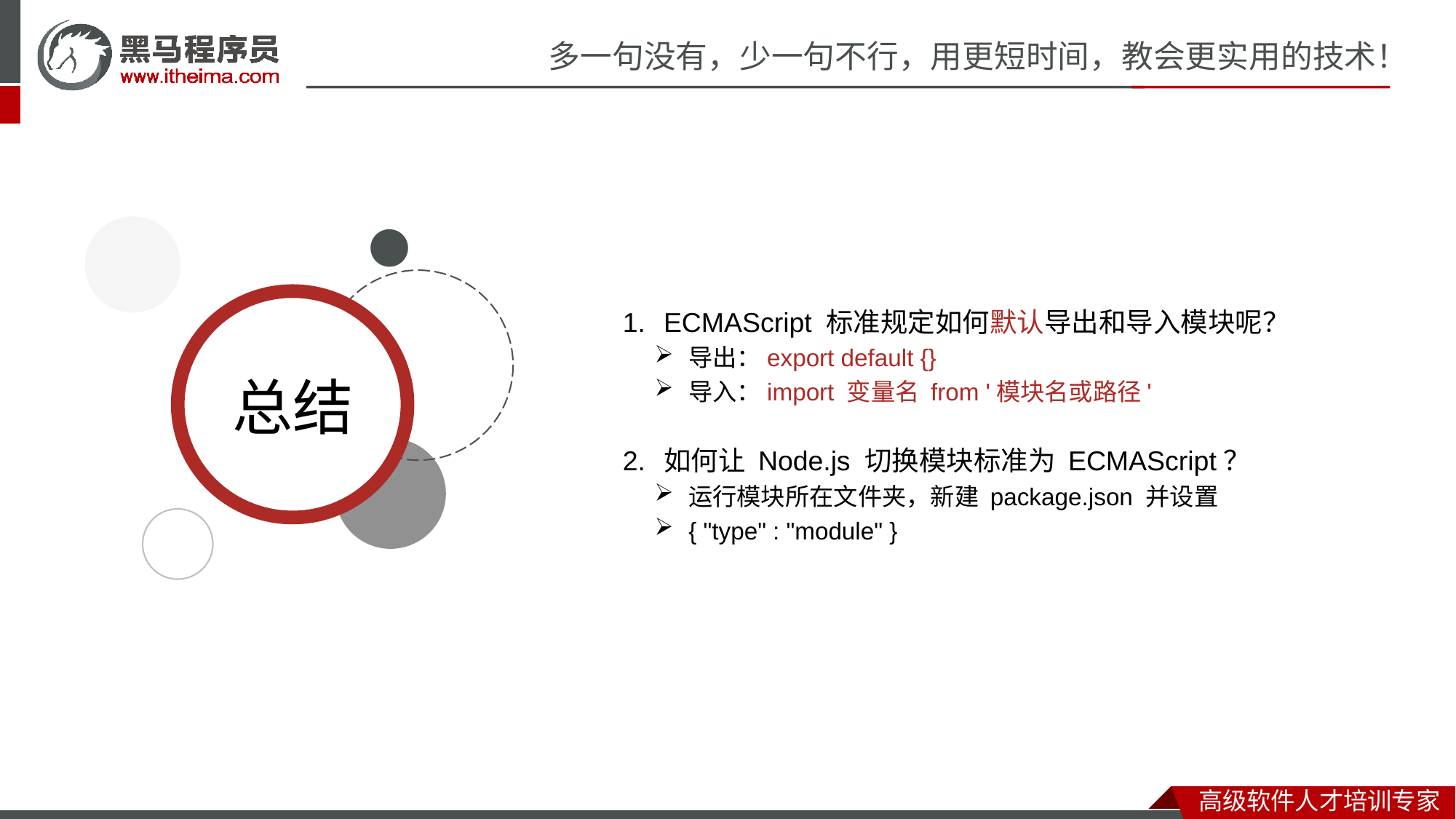

ECMAScript 标准规定如何默认导出和导入模块呢？
导出：export default {}
导入：import 变量名 from '模块名或路径'
如何让 Node.js 切换模块标准为 ECMAScript？
运行模块所在文件夹，新建 package.json 并设置
{ "type" : "module" }